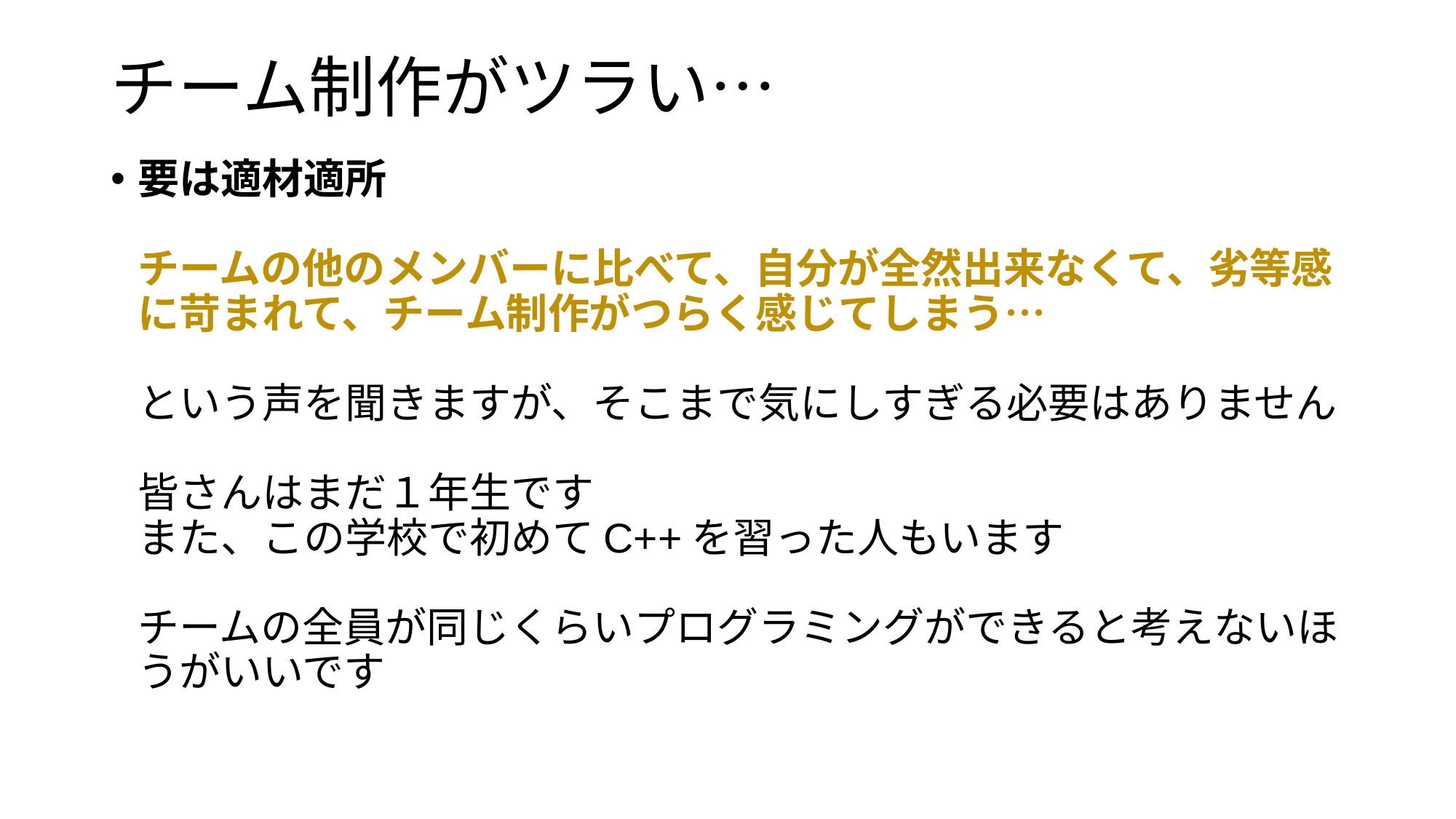

# チーム制作がツラい…
要は適材適所
チームの他のメンバーに比べて、自分が全然出来なくて、劣等感に苛まれて、チーム制作がつらく感じてしまう…
という声を聞きますが、そこまで気にしすぎる必要はありません
皆さんはまだ１年生です
また、この学校で初めてC++を習った人もいます
チームの全員が同じくらいプログラミングができると考えないほうがいいです